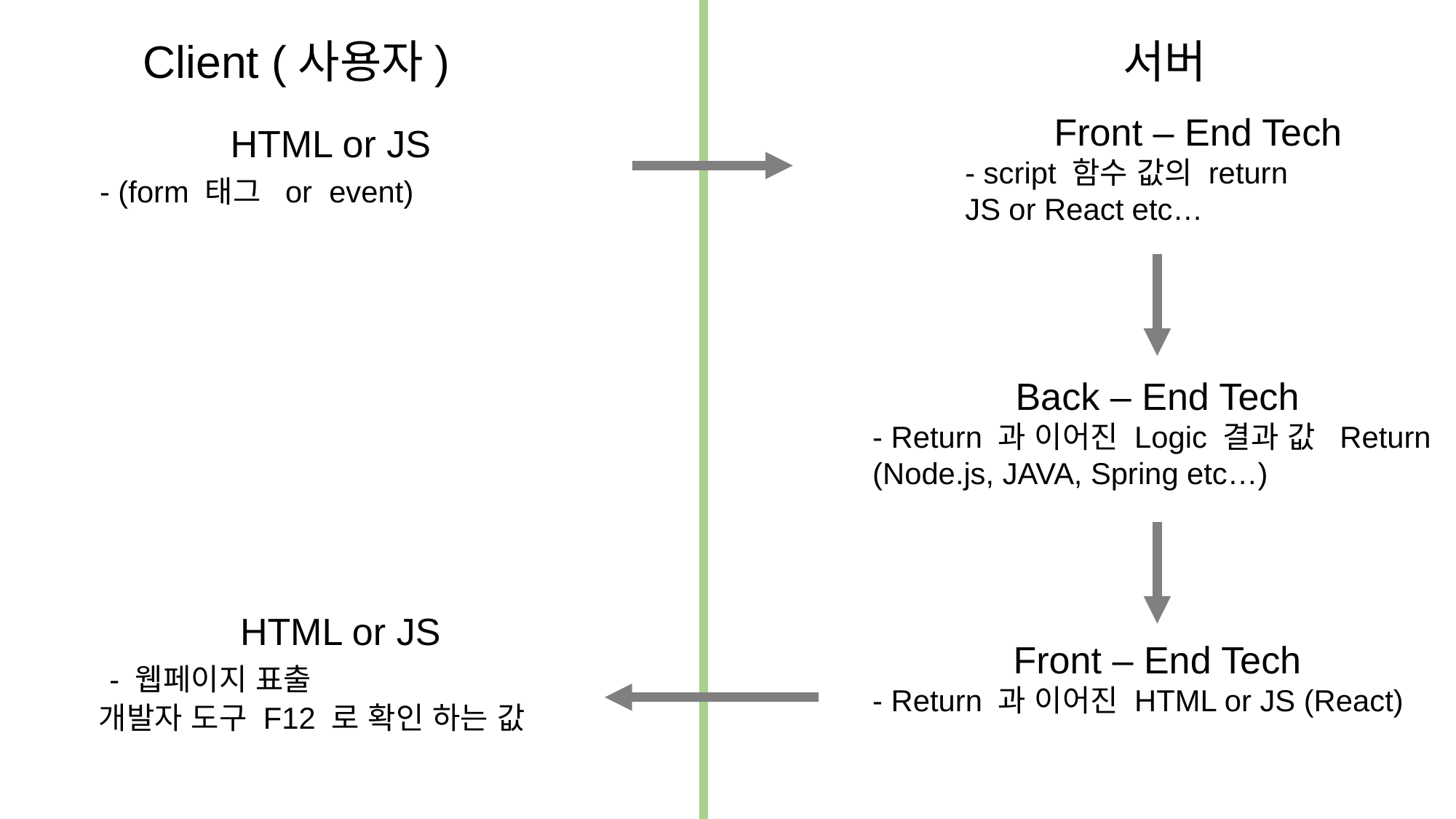

Client (사용자)
서버
Front – End Tech
 - script 함수 값의 return
 JS or React etc…
HTML or JS
 - (form 태그  or  event)
Back – End Tech
- Return 과 이어진 Logic 결과 값  Return
(Node.js, JAVA, Spring etc…)
HTML or JS
 - 웹페이지 표출
개발자 도구 F12 로 확인 하는 값
Front – End Tech
- Return 과 이어진 HTML or JS (React)